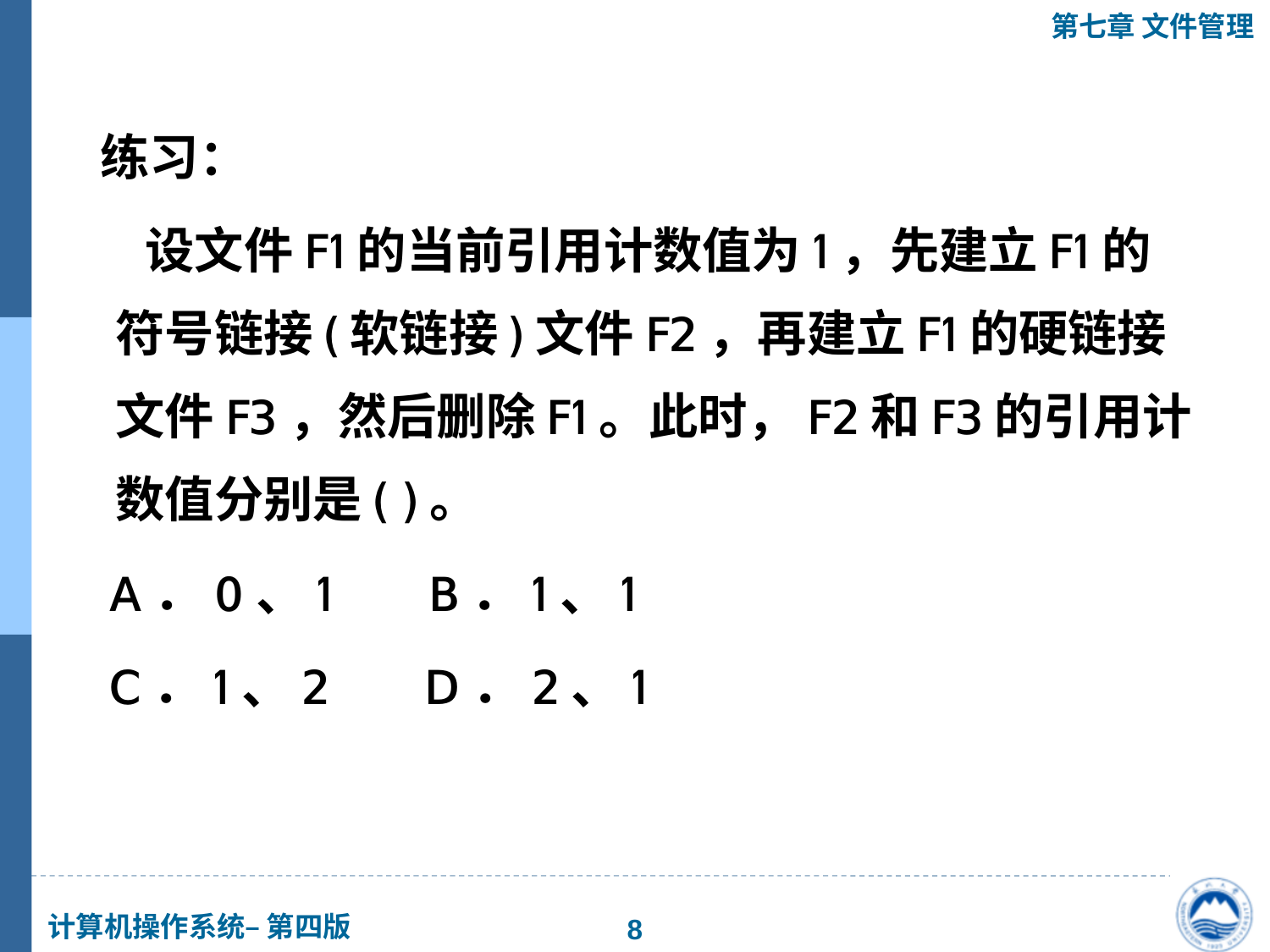

练习：
     设文件F1的当前引用计数值为1，先建立F1的符号链接(软链接)文件F2，再建立F1的硬链接文件F3，然后删除F1。此时，F2和F3的引用计数值分别是( )。
  A．0、1      B．1、1
  C．1、2      D．2、1